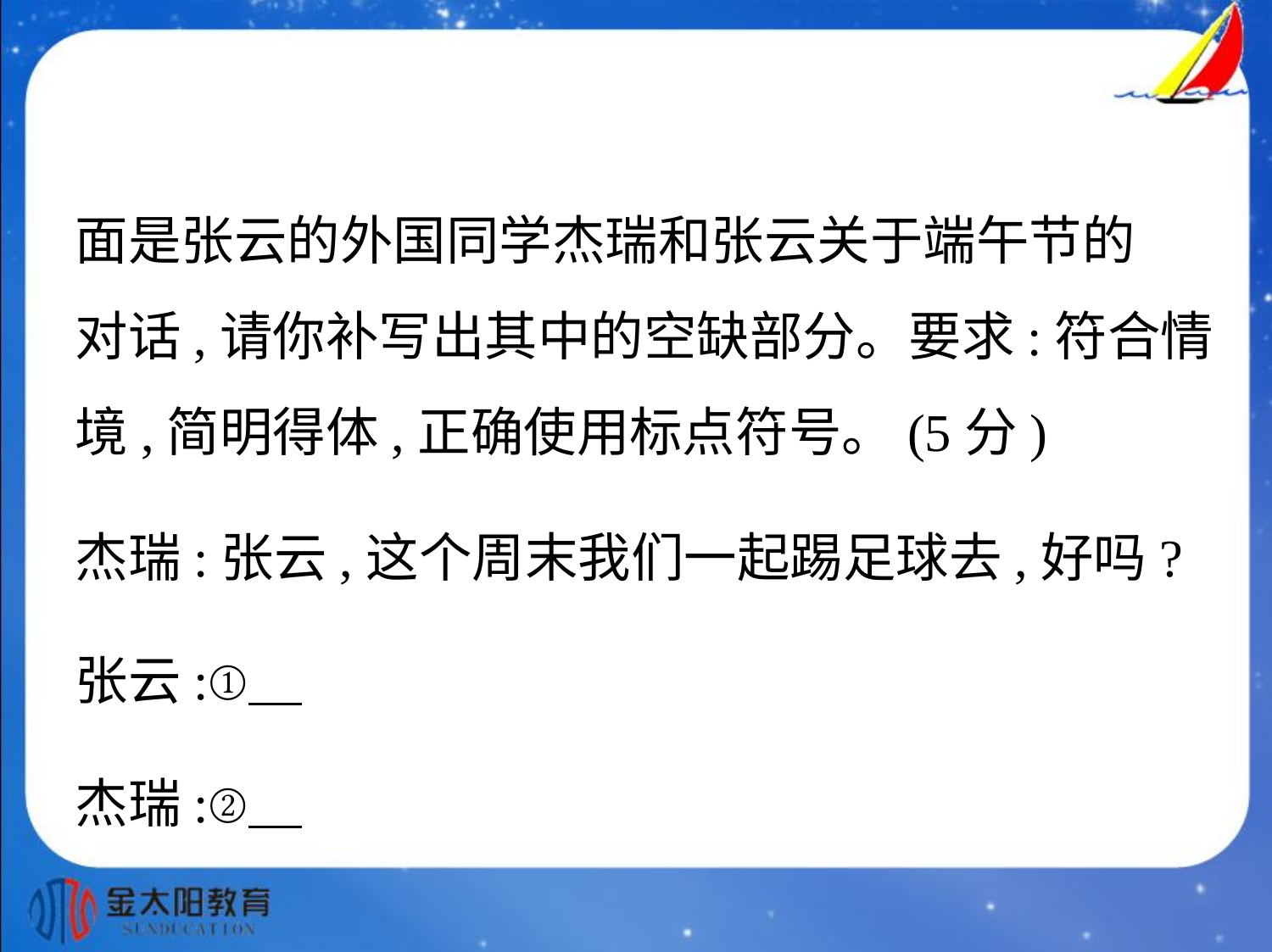

面是张云的外国同学杰瑞和张云关于端午节的
对话,请你补写出其中的空缺部分。要求:符合情
境,简明得体,正确使用标点符号。(5分)
杰瑞:张云,这个周末我们一起踢足球去,好吗?
张云:①
杰瑞:②